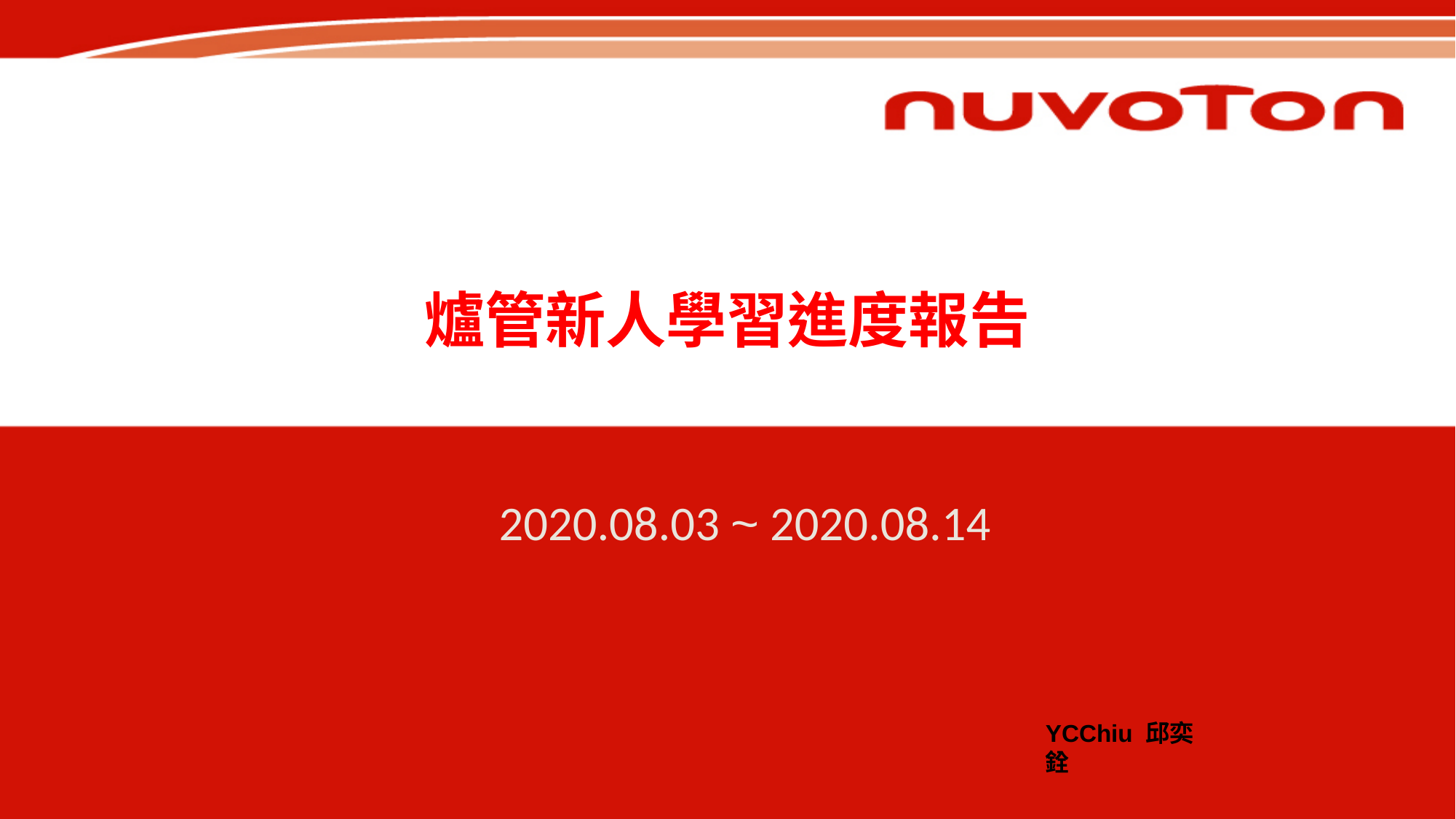

# 爐管新人學習進度報告
2020.08.03 ~ 2020.08.14
YCChiu 邱奕銓